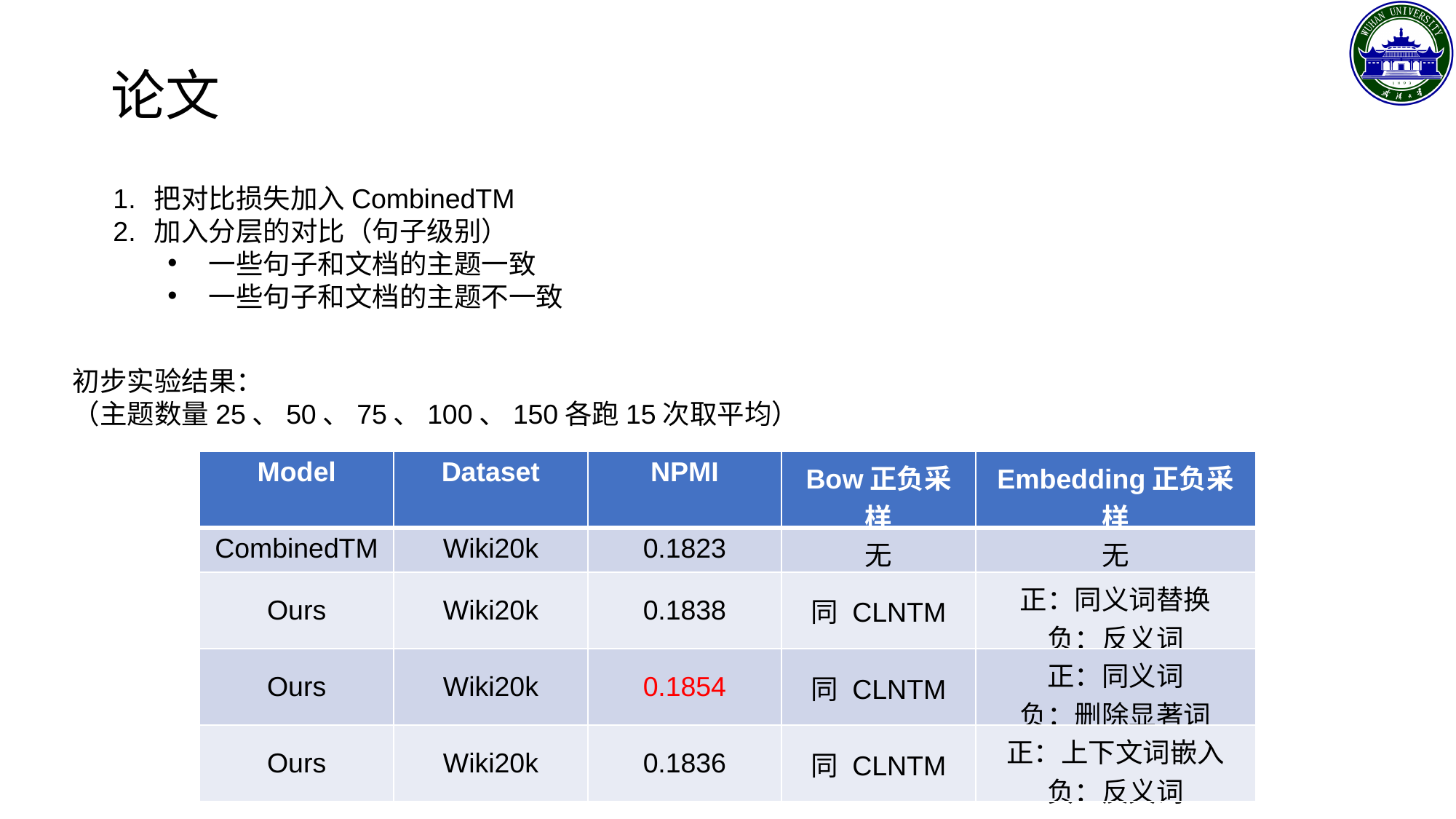

# 论文
把对比损失加入CombinedTM
加入分层的对比（句子级别）
一些句子和文档的主题一致
一些句子和文档的主题不一致
初步实验结果：
（主题数量25、50、75、100、150各跑15次取平均）
| Model | Dataset | NPMI | Bow正负采样 | Embedding正负采样 |
| --- | --- | --- | --- | --- |
| CombinedTM | Wiki20k | 0.1823 | 无 | 无 |
| Ours | Wiki20k | 0.1838 | 同 CLNTM | 正：同义词替换 负：反义词 |
| Ours | Wiki20k | 0.1854 | 同 CLNTM | 正：同义词 负：删除显著词 |
| Ours | Wiki20k | 0.1836 | 同 CLNTM | 正：上下文词嵌入 负：反义词 |